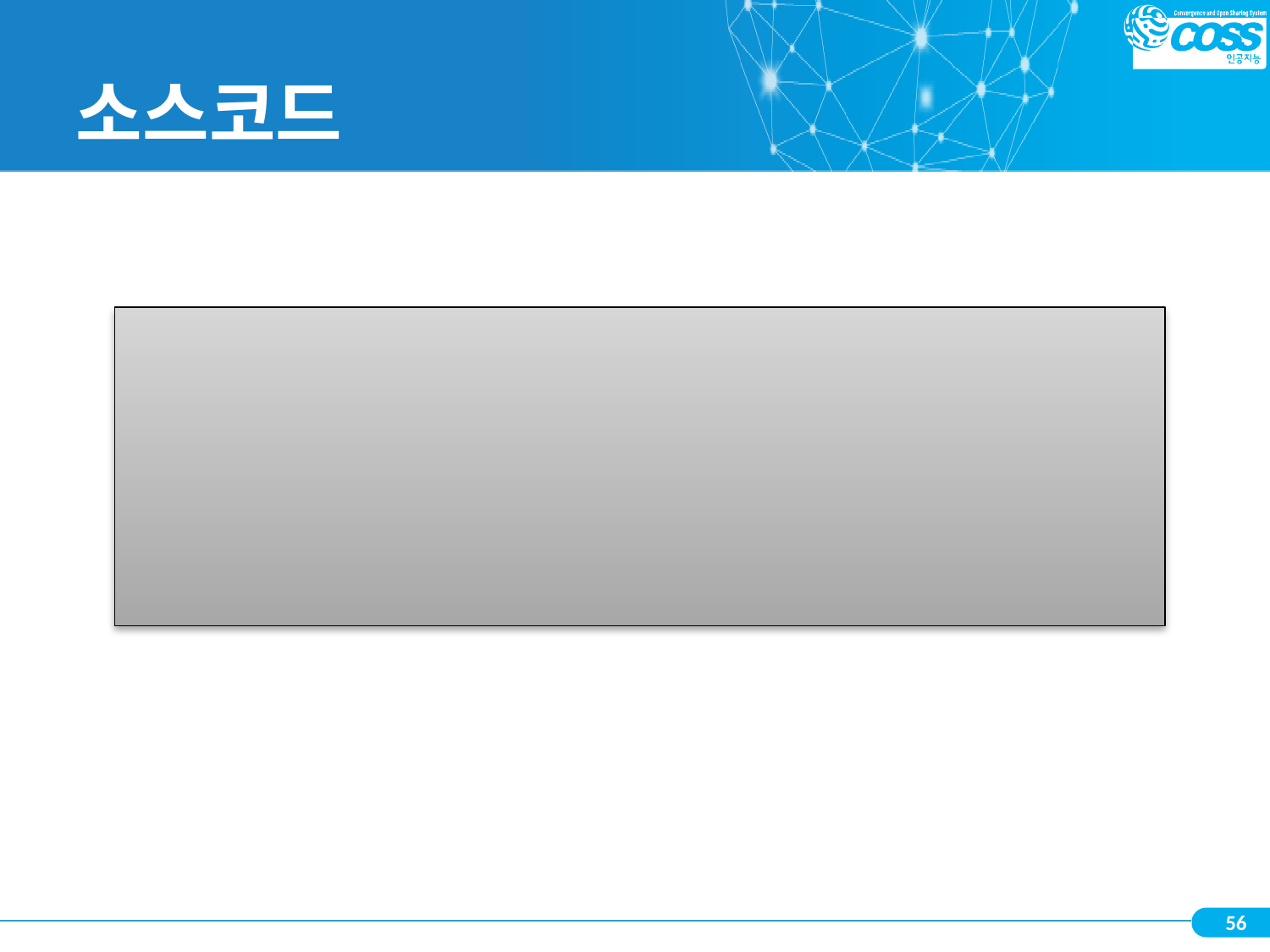

# 소스코드

list = []
for i in range(5) :
    list.append(5-i)
for i in range(5) :
    print("list[%d] = %d" % (i, list[i]))